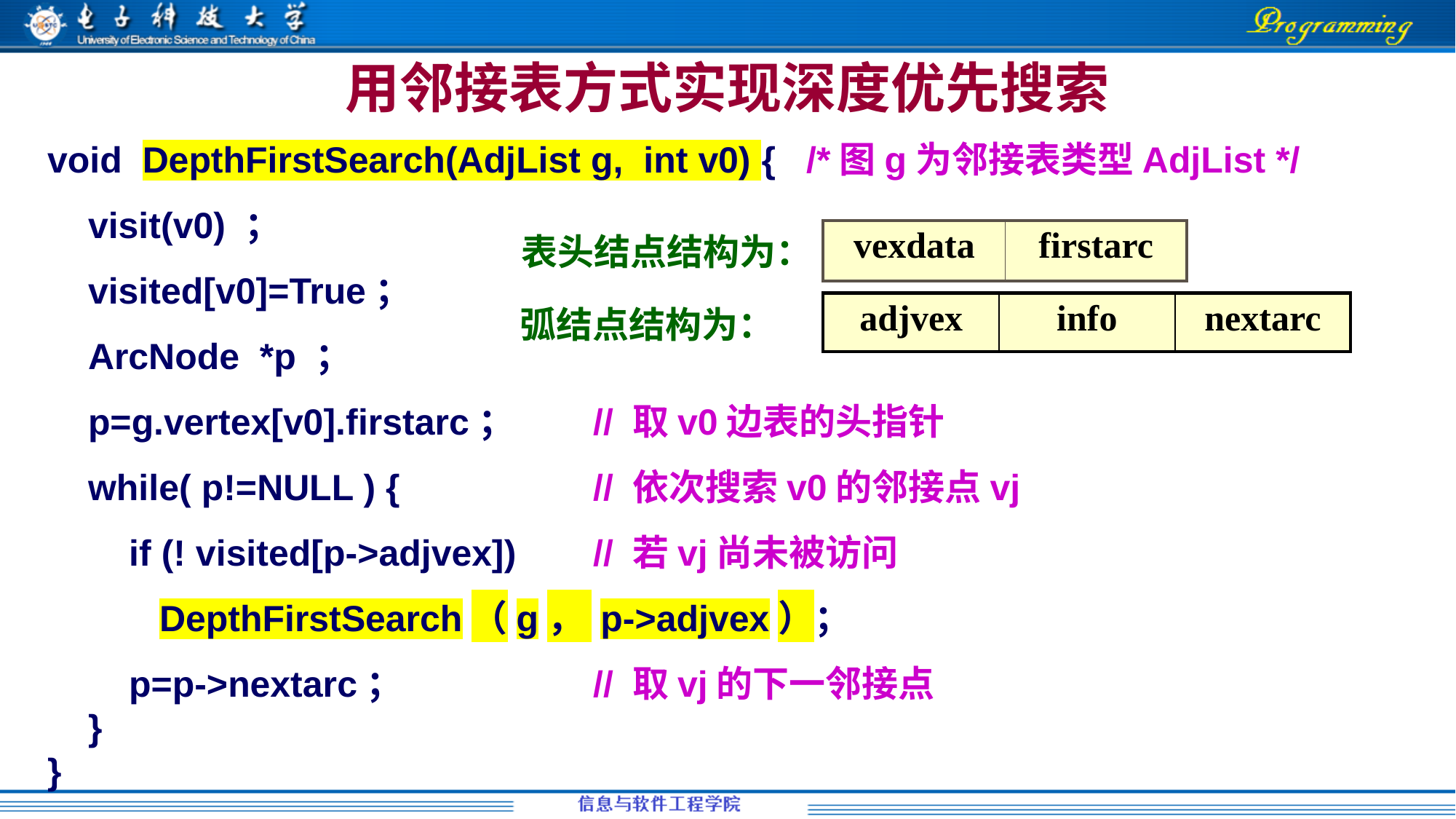

# 用邻接表方式实现深度优先搜索
void  DepthFirstSearch(AdjList g,  int v0) {   /*图g为邻接表类型AdjList */
    visit(v0) ；
    visited[v0]=True；
    ArcNode  *p ；
    p=g.vertex[v0].firstarc；	// 取v0边表的头指针
    while( p!=NULL ) {		// 依次搜索v0的邻接点vj
        if (! visited[p->adjvex]) 	// 若vj尚未被访问
           DepthFirstSearch（g， p->adjvex）；
        p=p->nextarc；		// 取vj的下一邻接点
    }
}
| vexdata | firstarc |
| --- | --- |
表头结点结构为：
| adjvex | info | nextarc |
| --- | --- | --- |
弧结点结构为：